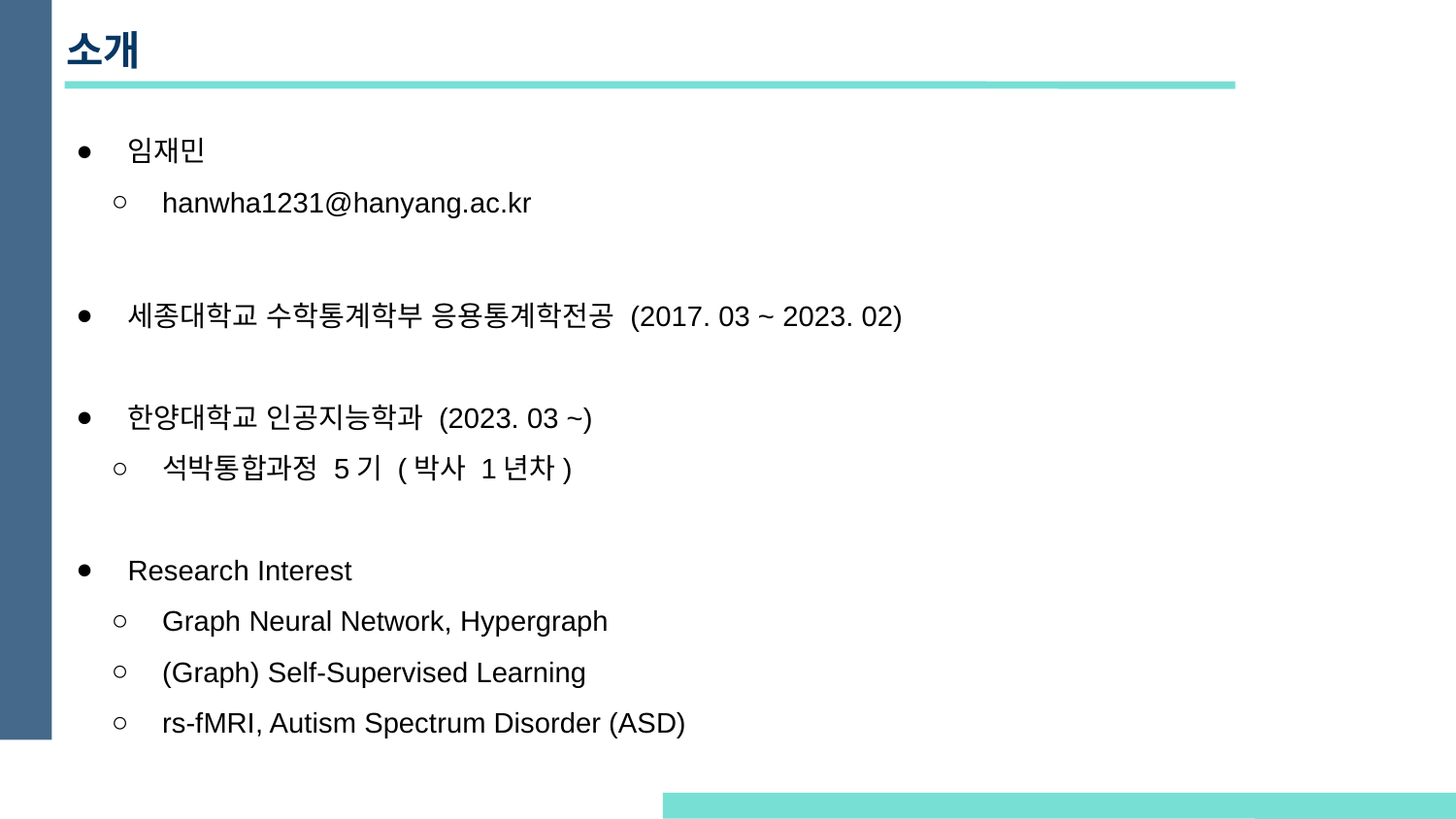

# 소개
임재민
hanwha1231@hanyang.ac.kr

세종대학교 수학통계학부 응용통계학전공 (2017. 03 ~ 2023. 02)

한양대학교 인공지능학과 (2023. 03 ~)
석박통합과정 5기 (박사 1년차)

Research Interest
Graph Neural Network, Hypergraph
(Graph) Self-Supervised Learning
rs-fMRI, Autism Spectrum Disorder (ASD)